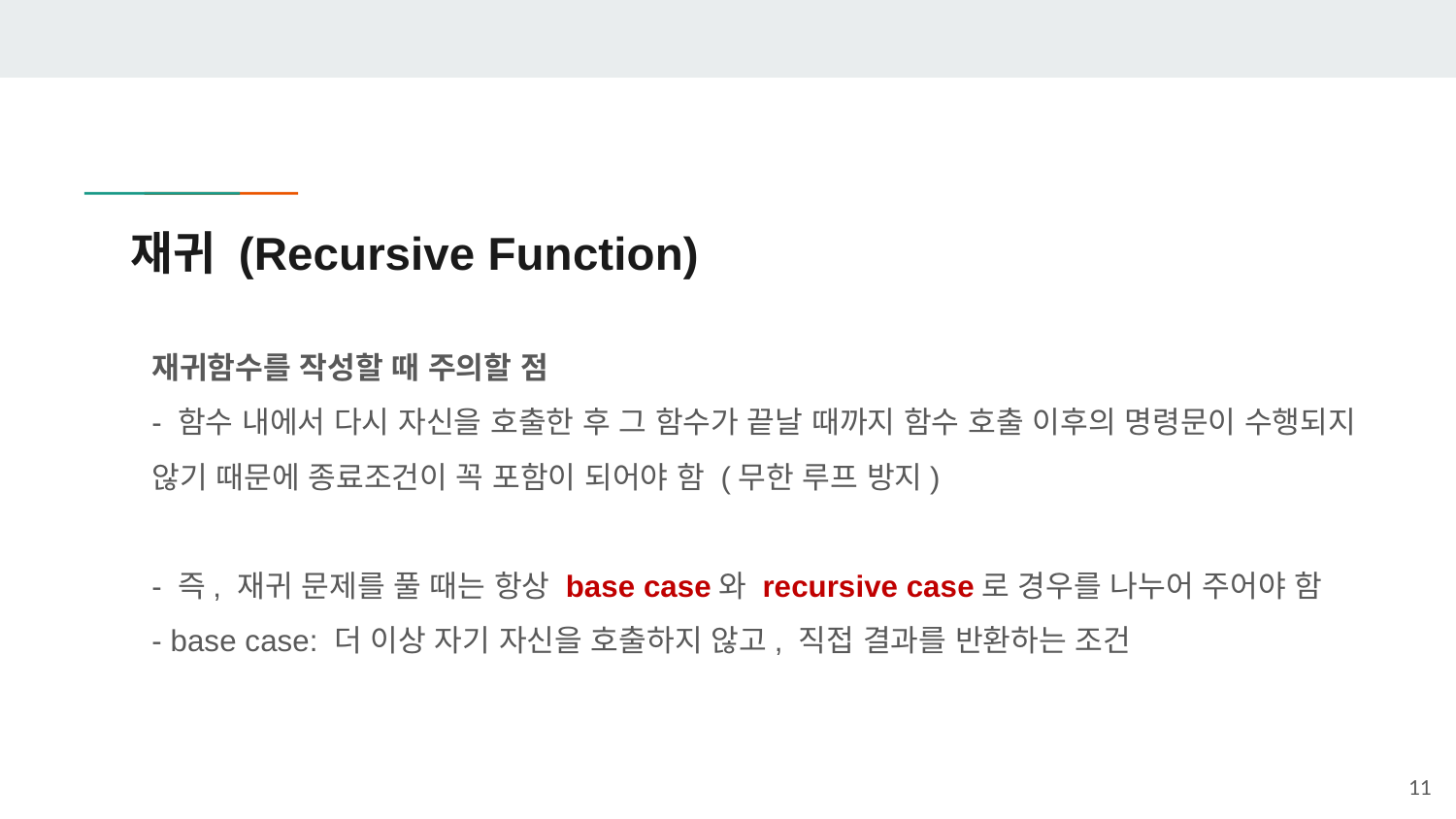

# 재귀 (Recursive Function)
재귀함수를 작성할 때 주의할 점
- 함수 내에서 다시 자신을 호출한 후 그 함수가 끝날 때까지 함수 호출 이후의 명령문이 수행되지 않기 때문에 종료조건이 꼭 포함이 되어야 함 (무한 루프 방지)

- 즉, 재귀 문제를 풀 때는 항상 base case와 recursive case로 경우를 나누어 주어야 함
- base case: 더 이상 자기 자신을 호출하지 않고, 직접 결과를 반환하는 조건
11